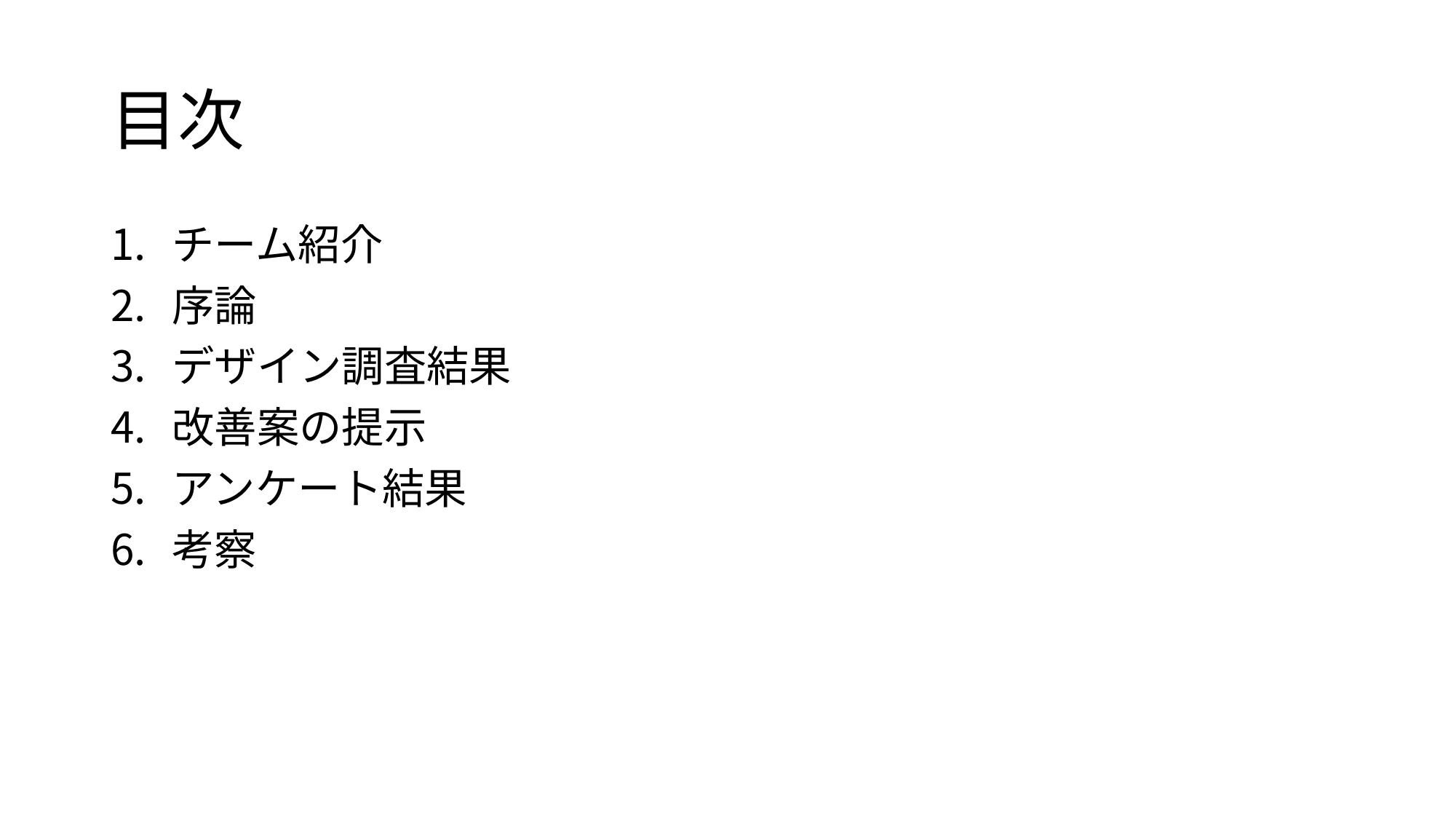

# 目次
チーム紹介
序論
デザイン調査結果
改善案の提示
アンケート結果
考察